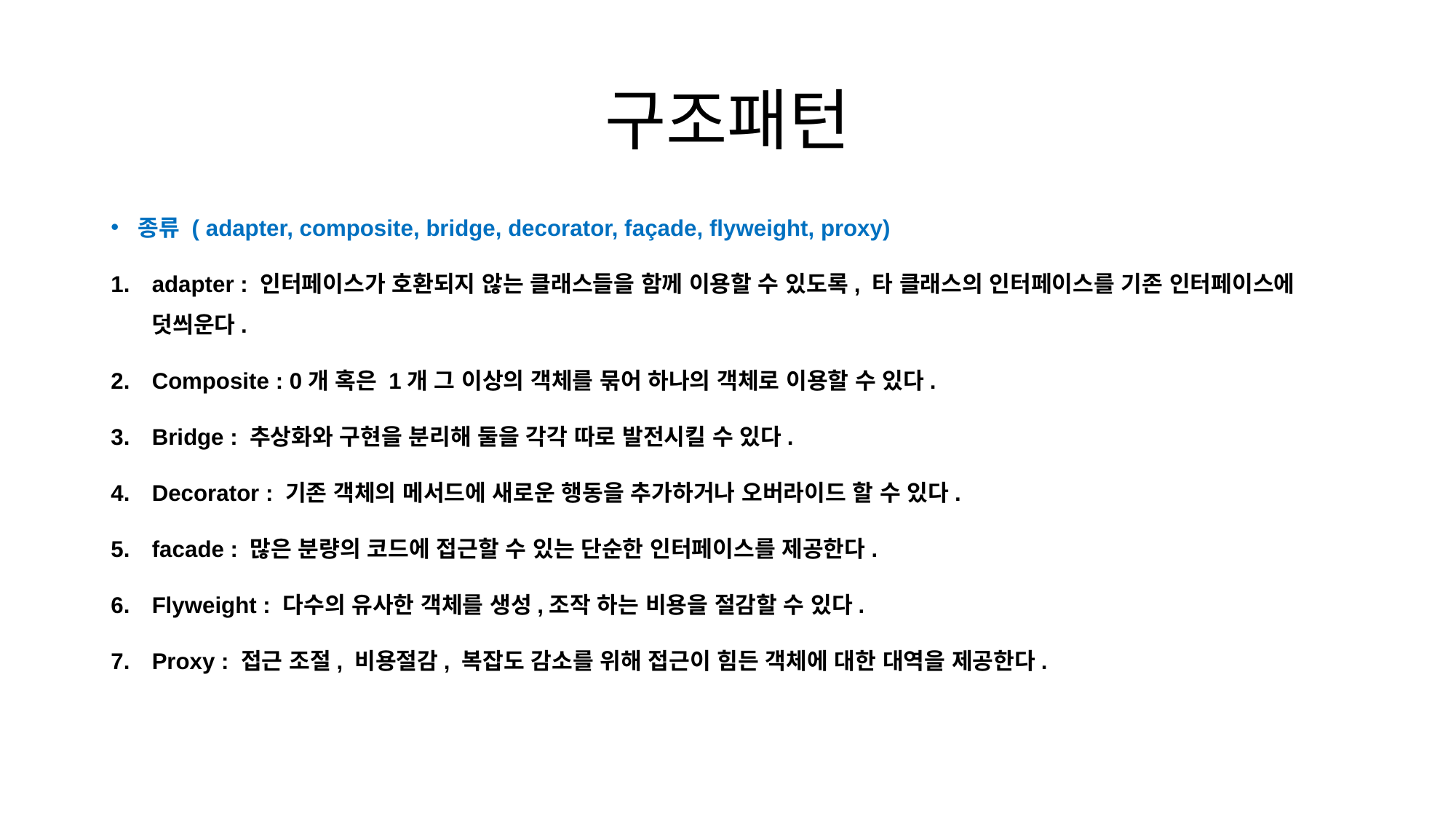

# 구조패턴
종류 ( adapter, composite, bridge, decorator, façade, flyweight, proxy)
adapter : 인터페이스가 호환되지 않는 클래스들을 함께 이용할 수 있도록, 타 클래스의 인터페이스를 기존 인터페이스에 덧씌운다.
Composite : 0개 혹은 1개 그 이상의 객체를 묶어 하나의 객체로 이용할 수 있다.
Bridge : 추상화와 구현을 분리해 둘을 각각 따로 발전시킬 수 있다.
Decorator : 기존 객체의 메서드에 새로운 행동을 추가하거나 오버라이드 할 수 있다.
facade : 많은 분량의 코드에 접근할 수 있는 단순한 인터페이스를 제공한다.
Flyweight : 다수의 유사한 객체를 생성,조작 하는 비용을 절감할 수 있다.
Proxy : 접근 조절, 비용절감, 복잡도 감소를 위해 접근이 힘든 객체에 대한 대역을 제공한다.